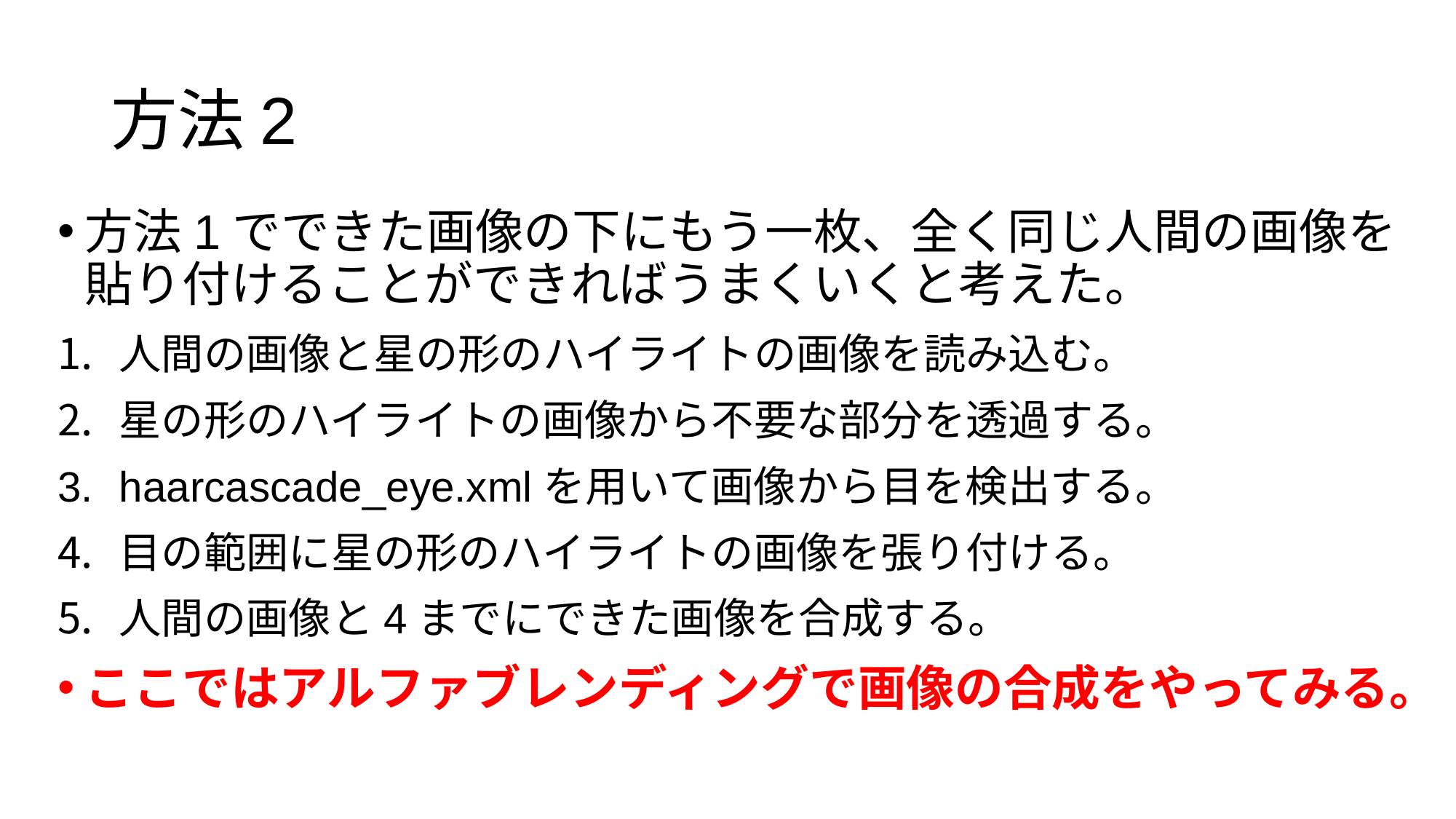

# 方法2
方法1でできた画像の下にもう一枚、全く同じ人間の画像を貼り付けることができればうまくいくと考えた。
人間の画像と星の形のハイライトの画像を読み込む。
星の形のハイライトの画像から不要な部分を透過する。
haarcascade_eye.xmlを用いて画像から目を検出する。
目の範囲に星の形のハイライトの画像を張り付ける。
人間の画像と4までにできた画像を合成する。
ここではアルファブレンディングで画像の合成をやってみる。